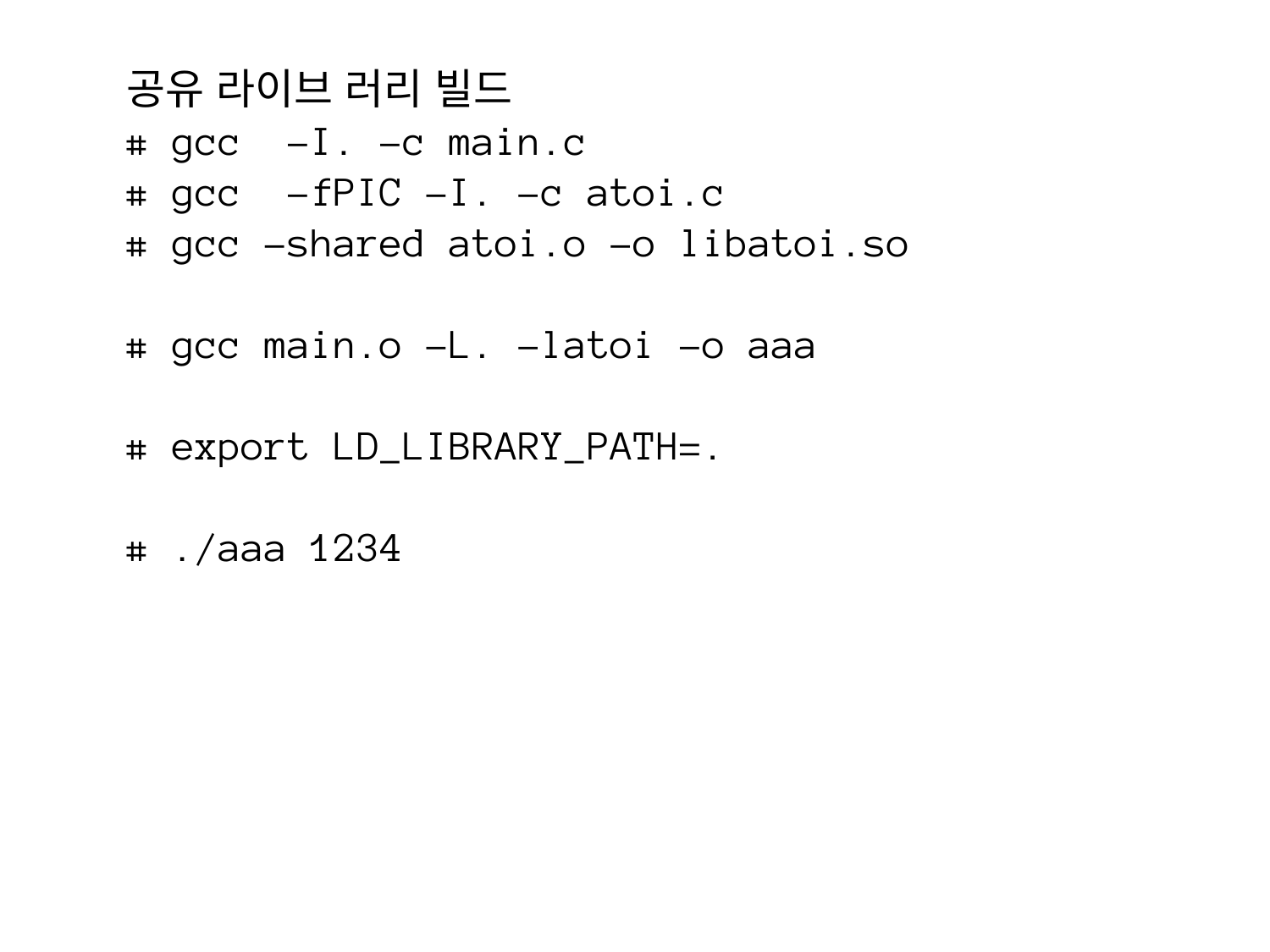

공유 라이브 러리 빌드
# gcc  -I. -c main.c
# gcc  -fPIC -I. -c atoi.c
# gcc -shared atoi.o -o libatoi.so

# gcc main.o -L. -latoi -o aaa

# export LD_LIBRARY_PATH=.

# ./aaa 1234